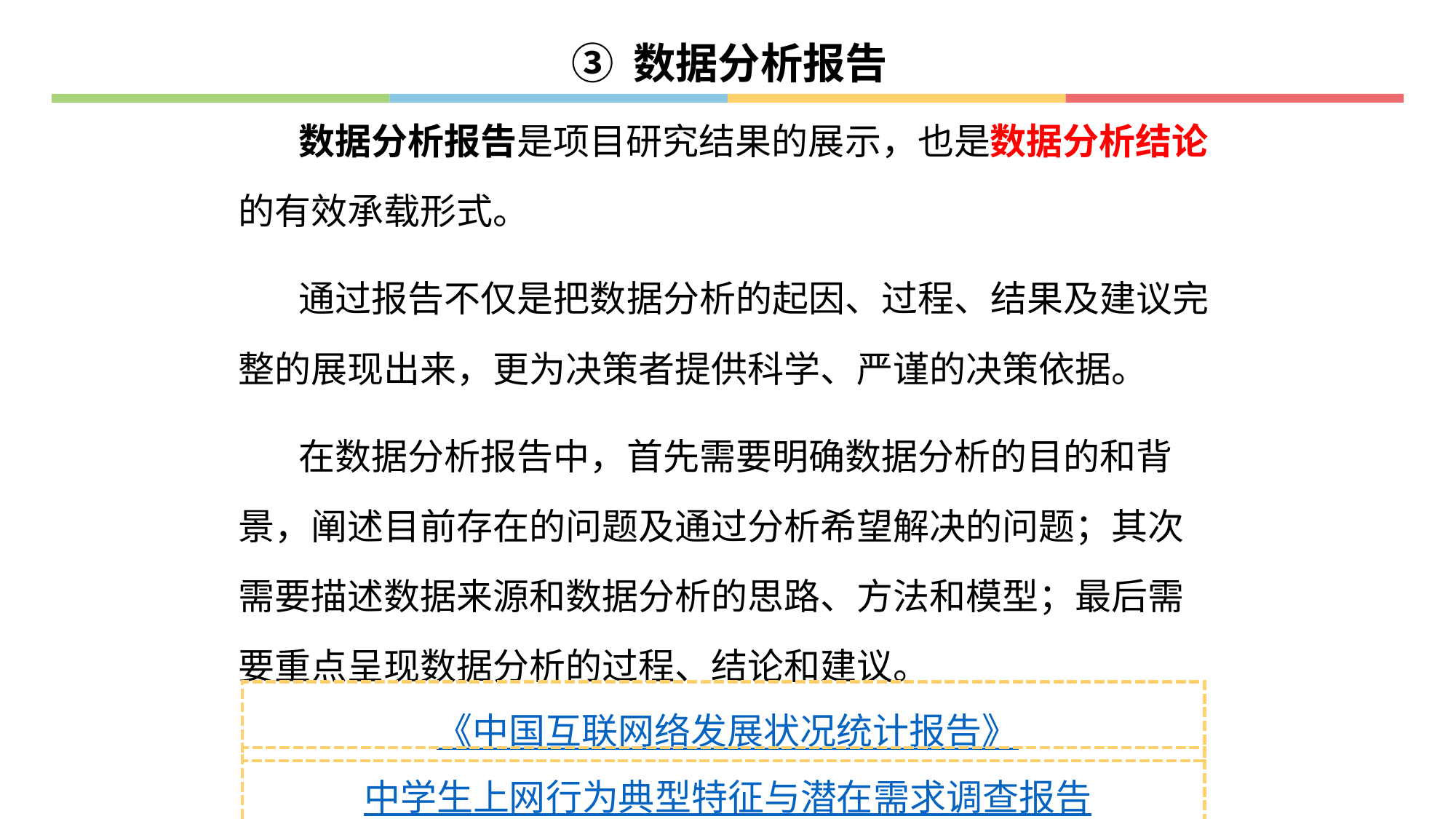

③ 数据分析报告
数据分析报告是项目研究结果的展示，也是数据分析结论的有效承载形式。
通过报告不仅是把数据分析的起因、过程、结果及建议完整的展现出来，更为决策者提供科学、严谨的决策依据。
在数据分析报告中，首先需要明确数据分析的目的和背景，阐述目前存在的问题及通过分析希望解决的问题；其次需要描述数据来源和数据分析的思路、方法和模型；最后需要重点呈现数据分析的过程、结论和建议。

《中国互联网络发展状况统计报告》
中学生上网行为典型特征与潜在需求调查报告